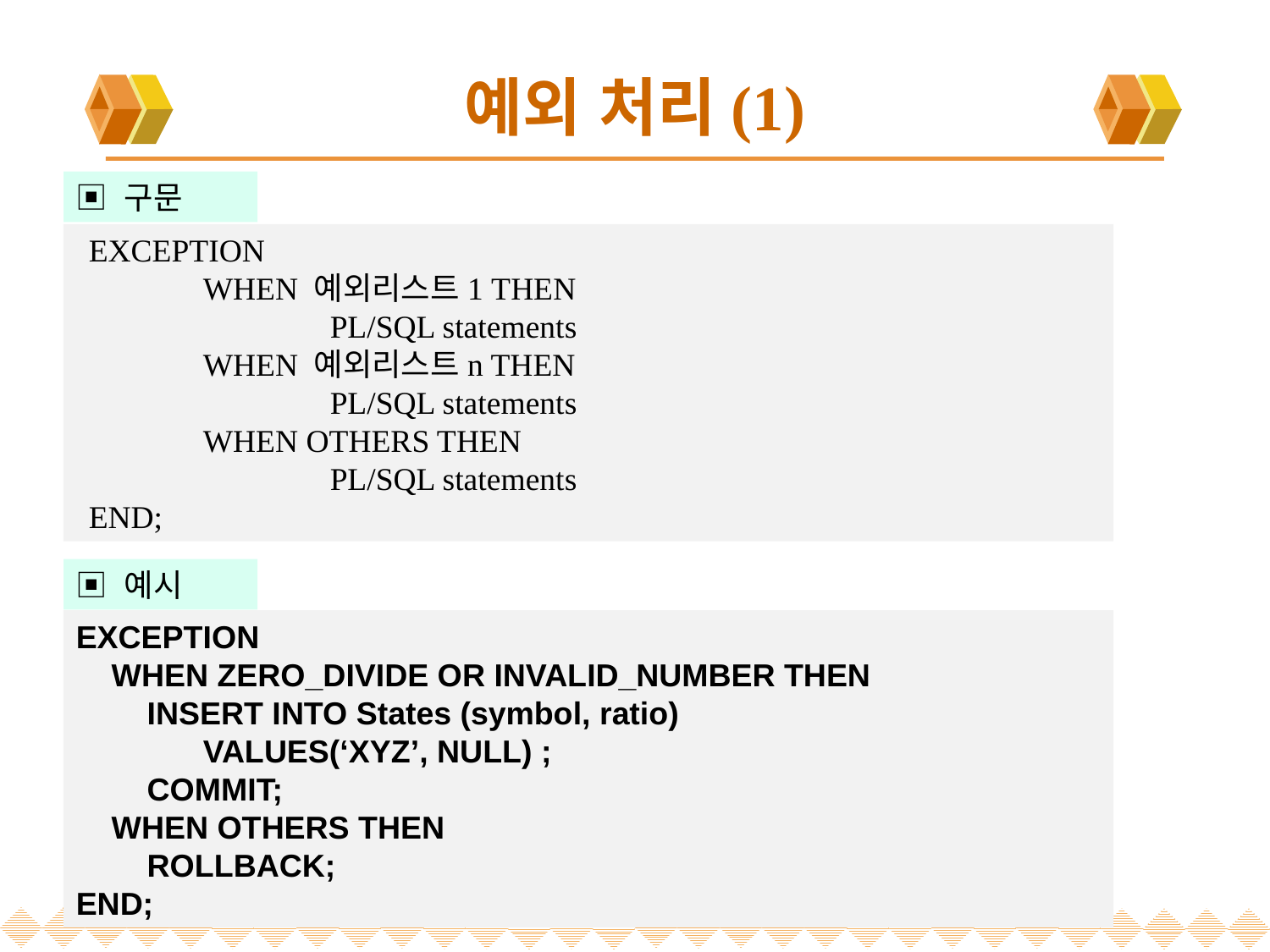

# 예외 처리(1)
▣ 구문
EXCEPTION
	WHEN 예외리스트1 THEN
		PL/SQL statements
	WHEN 예외리스트n THEN
		PL/SQL statements
	WHEN OTHERS THEN
		PL/SQL statements
END;
▣ 예시
EXCEPTION
    WHEN ZERO_DIVIDE OR INVALID_NUMBER THEN
        INSERT INTO States (symbol, ratio)
	VALUES(‘XYZ’, NULL) ;
        COMMIT;
    WHEN OTHERS THEN
        ROLLBACK;
END;